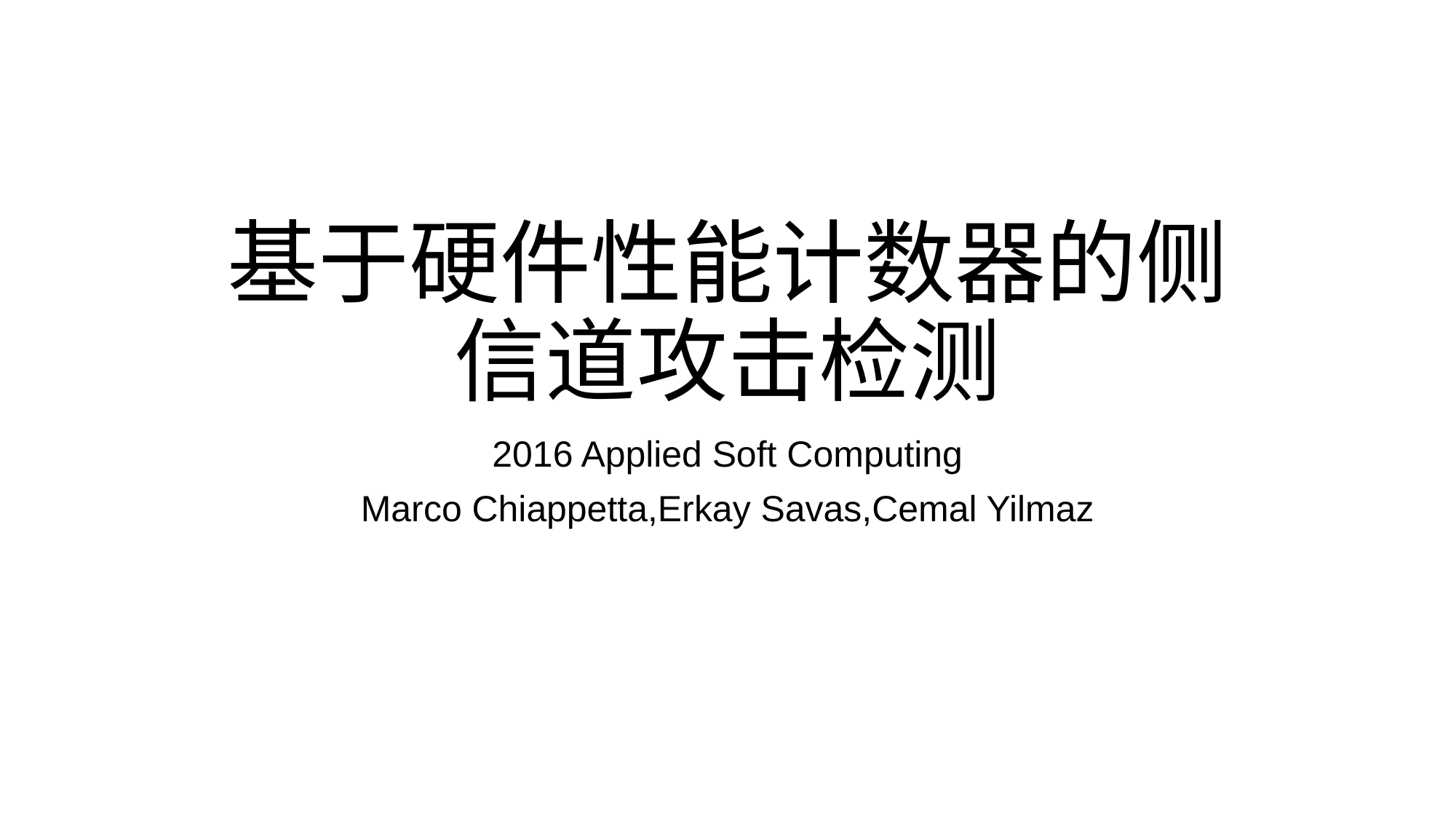

# 基于硬件性能计数器的侧信道攻击检测
2016 Applied Soft Computing
Marco Chiappetta,Erkay Savas,Cemal Yilmaz